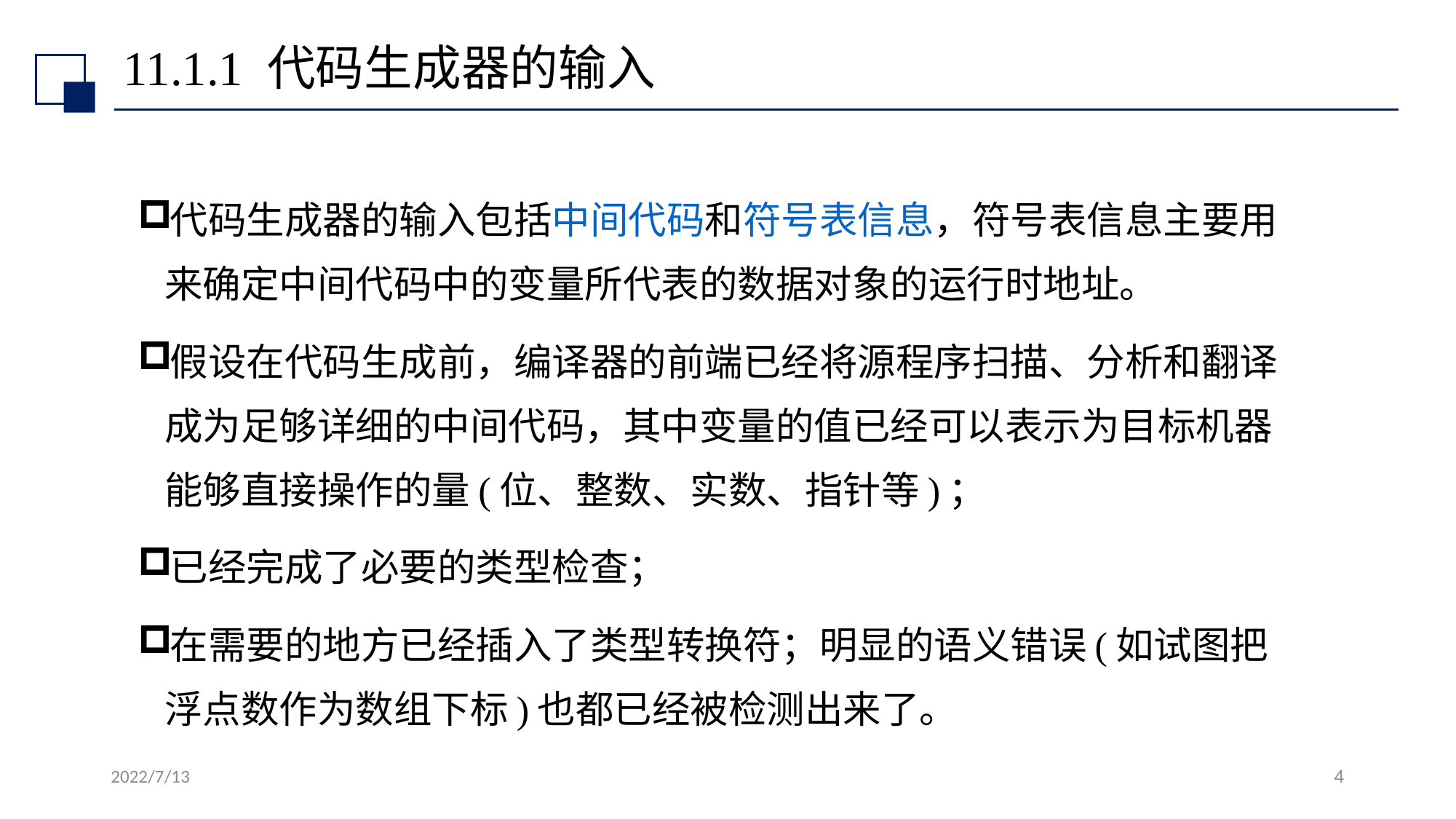

# 11.1.1 代码生成器的输入
代码生成器的输入包括中间代码和符号表信息，符号表信息主要用来确定中间代码中的变量所代表的数据对象的运行时地址。
假设在代码生成前，编译器的前端已经将源程序扫描、分析和翻译成为足够详细的中间代码，其中变量的值已经可以表示为目标机器能够直接操作的量(位、整数、实数、指针等)；
已经完成了必要的类型检查；
在需要的地方已经插入了类型转换符；明显的语义错误(如试图把浮点数作为数组下标)也都已经被检测出来了。
2022/7/13
4